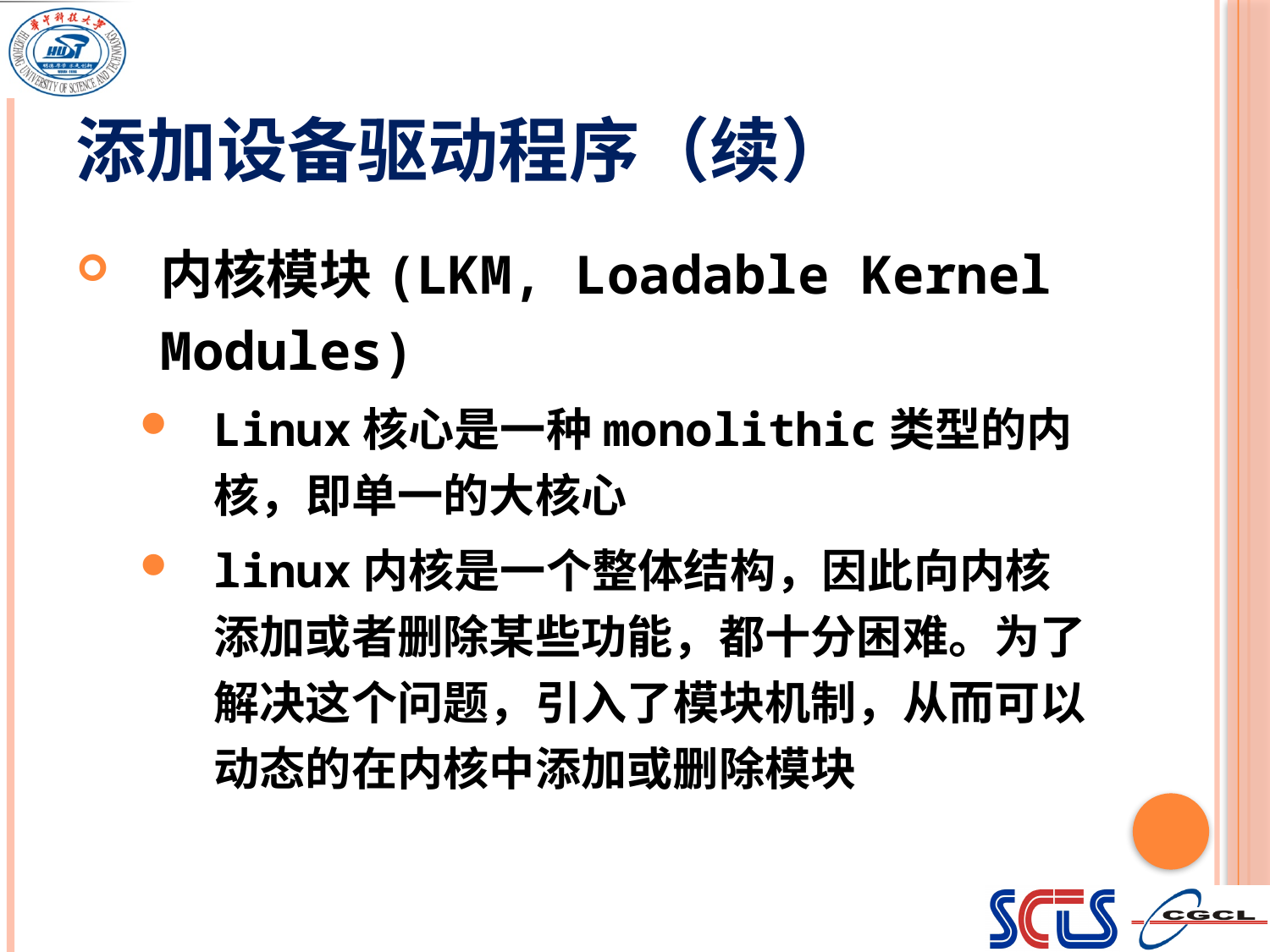

# 添加设备驱动程序（续）
内核模块(LKM, Loadable Kernel Modules)
Linux核心是一种monolithic类型的内核，即单一的大核心
linux内核是一个整体结构，因此向内核添加或者删除某些功能，都十分困难。为了解决这个问题，引入了模块机制，从而可以动态的在内核中添加或删除模块
40